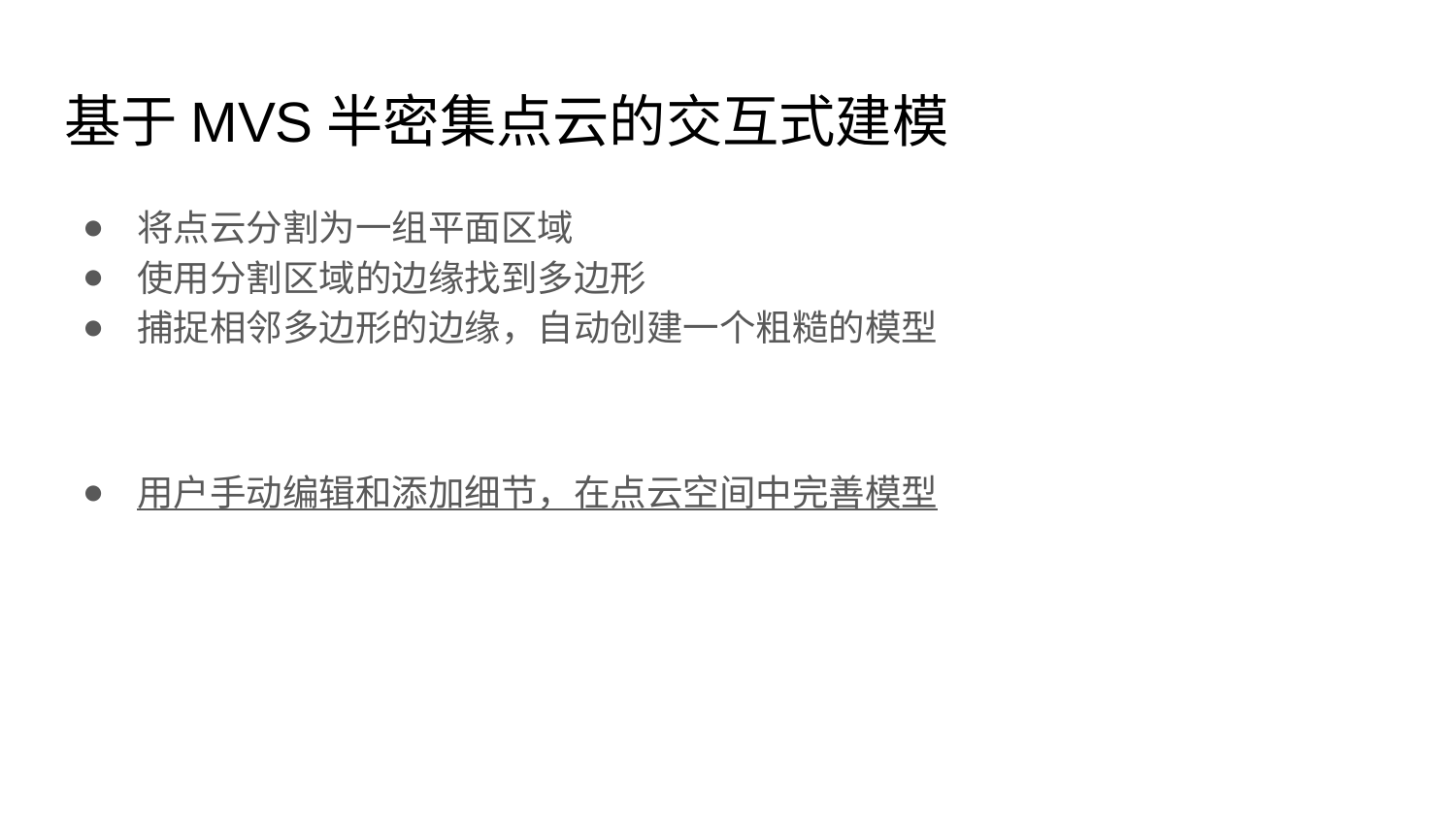

# 基于MVS半密集点云的交互式建模
将点云分割为一组平面区域
使用分割区域的边缘找到多边形
捕捉相邻多边形的边缘，自动创建一个粗糙的模型

用户手动编辑和添加细节，在点云空间中完善模型